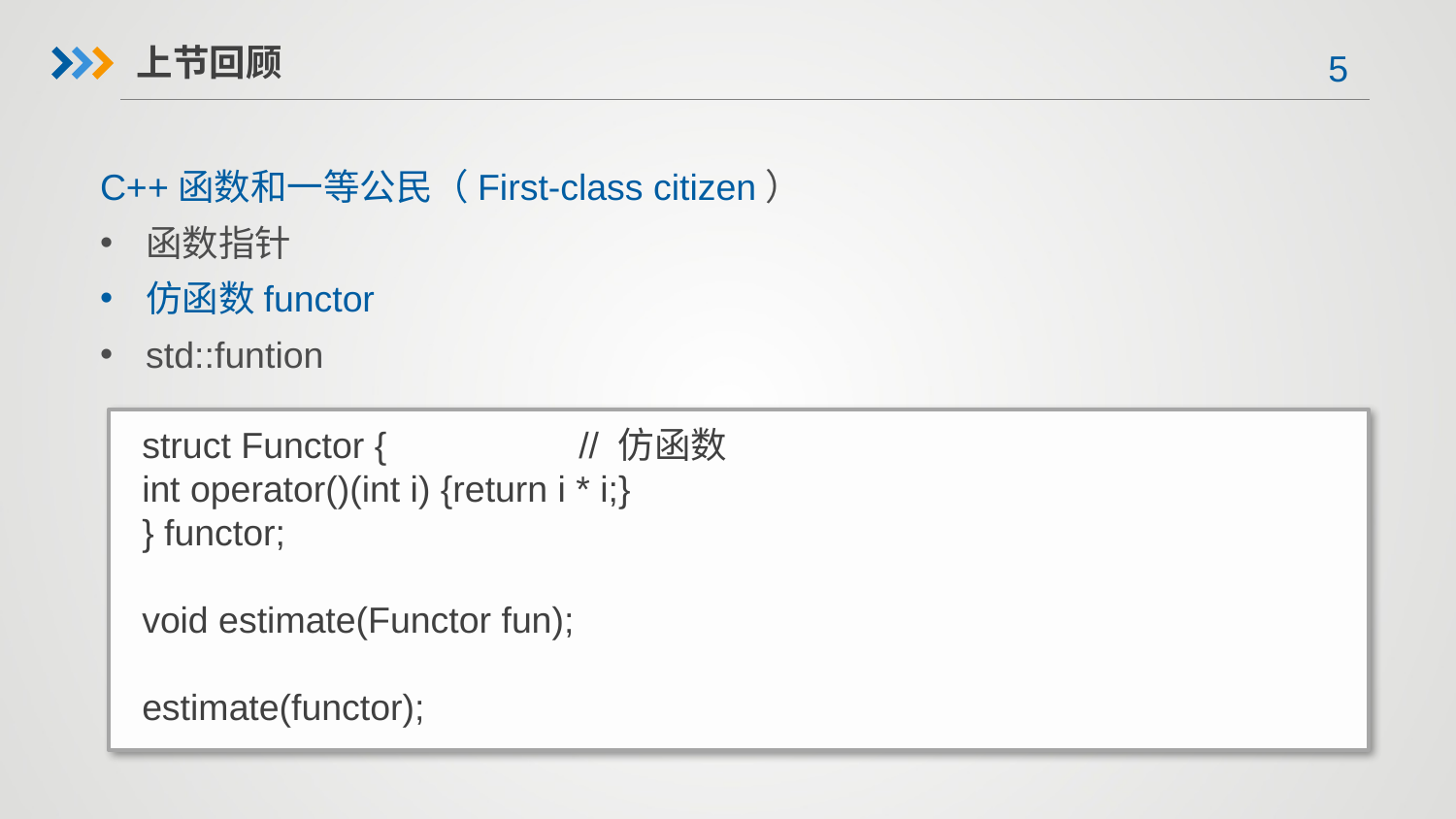

上节回顾
C++函数和一等公民（First-class citizen）
函数指针
仿函数functor
std::funtion

struct Functor {		// 仿函数
int operator()(int i) {return i * i;}
} functor;

void estimate(Functor fun);

estimate(functor);